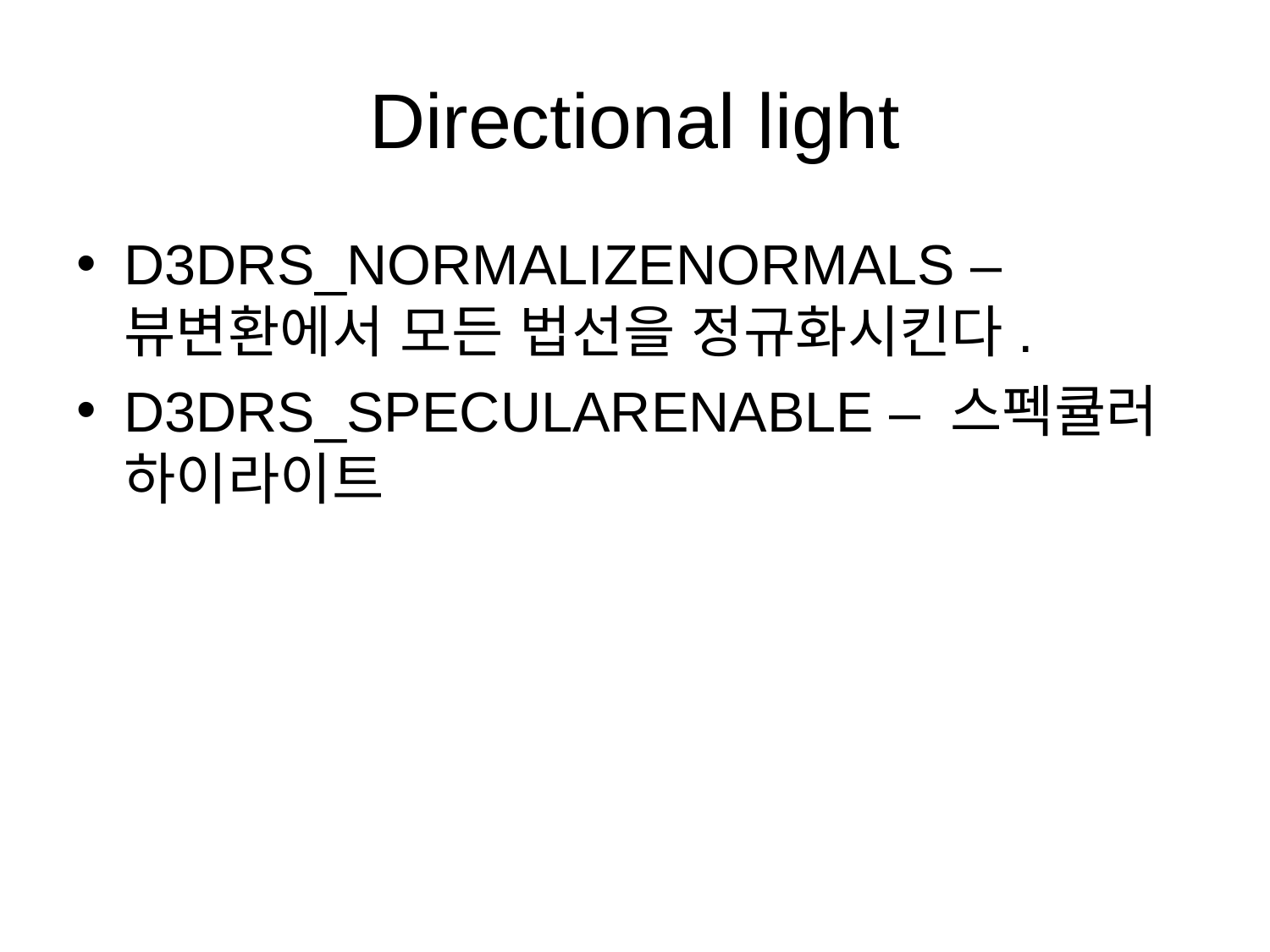

# Directional light
D3DRS_NORMALIZENORMALS – 뷰변환에서 모든 법선을 정규화시킨다.
D3DRS_SPECULARENABLE – 스펙큘러 하이라이트